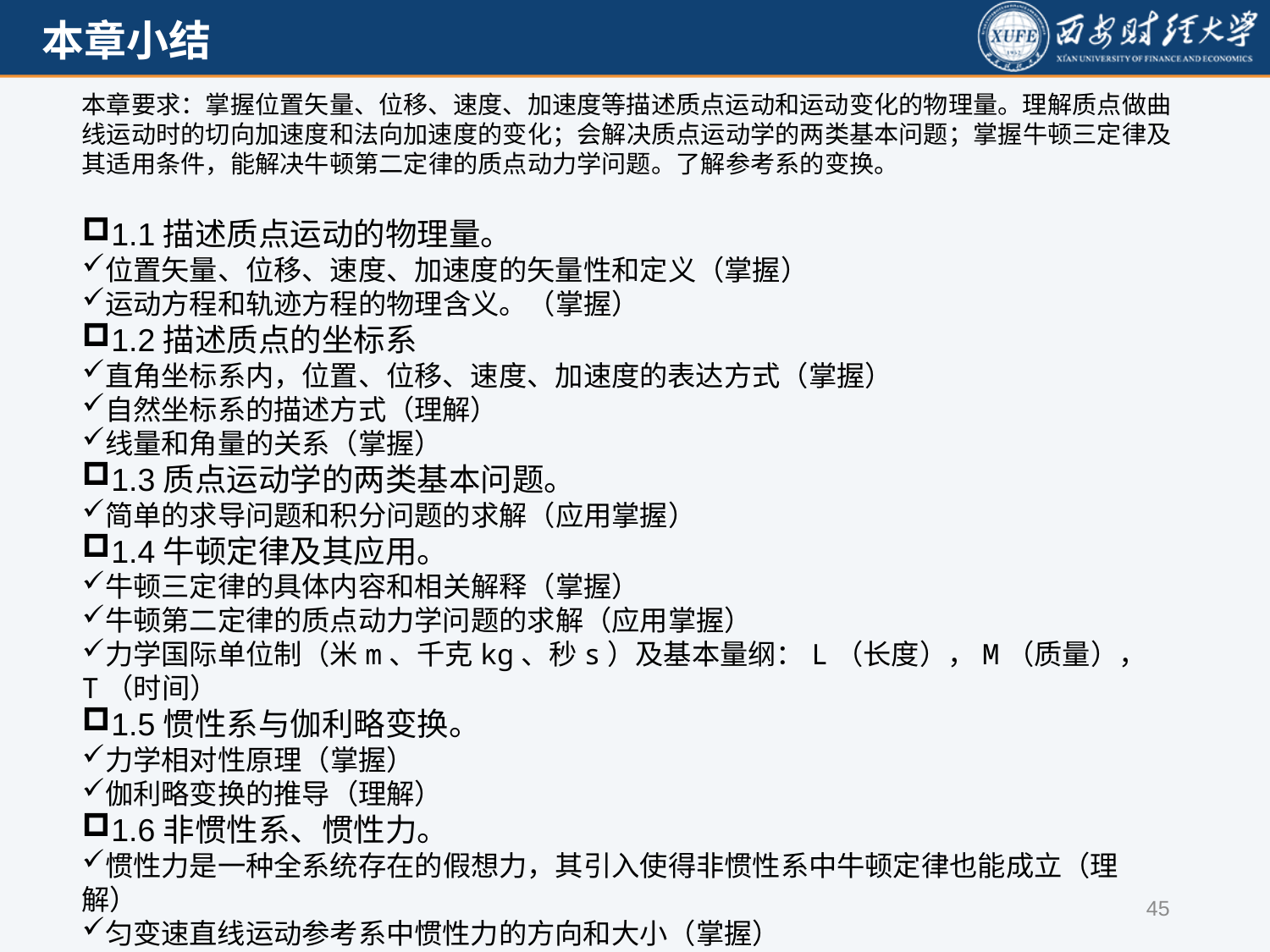

本章要求：掌握位置矢量、位移、速度、加速度等描述质点运动和运动变化的物理量。理解质点做曲线运动时的切向加速度和法向加速度的变化；会解决质点运动学的两类基本问题；掌握牛顿三定律及其适用条件，能解决牛顿第二定律的质点动力学问题。了解参考系的变换。
1.1描述质点运动的物理量。
位置矢量、位移、速度、加速度的矢量性和定义（掌握）
运动方程和轨迹方程的物理含义。（掌握）
1.2描述质点的坐标系
直角坐标系内，位置、位移、速度、加速度的表达方式（掌握）
自然坐标系的描述方式（理解）
线量和角量的关系（掌握）
1.3质点运动学的两类基本问题。
简单的求导问题和积分问题的求解（应用掌握）
1.4牛顿定律及其应用。
牛顿三定律的具体内容和相关解释（掌握）
牛顿第二定律的质点动力学问题的求解（应用掌握）
力学国际单位制（米m、千克kg、秒s）及基本量纲：L（长度），M（质量），T（时间）
1.5惯性系与伽利略变换。
力学相对性原理（掌握）
伽利略变换的推导（理解）
1.6非惯性系、惯性力。
惯性力是一种全系统存在的假想力，其引入使得非惯性系中牛顿定律也能成立（理解）
匀变速直线运动参考系中惯性力的方向和大小（掌握）
45